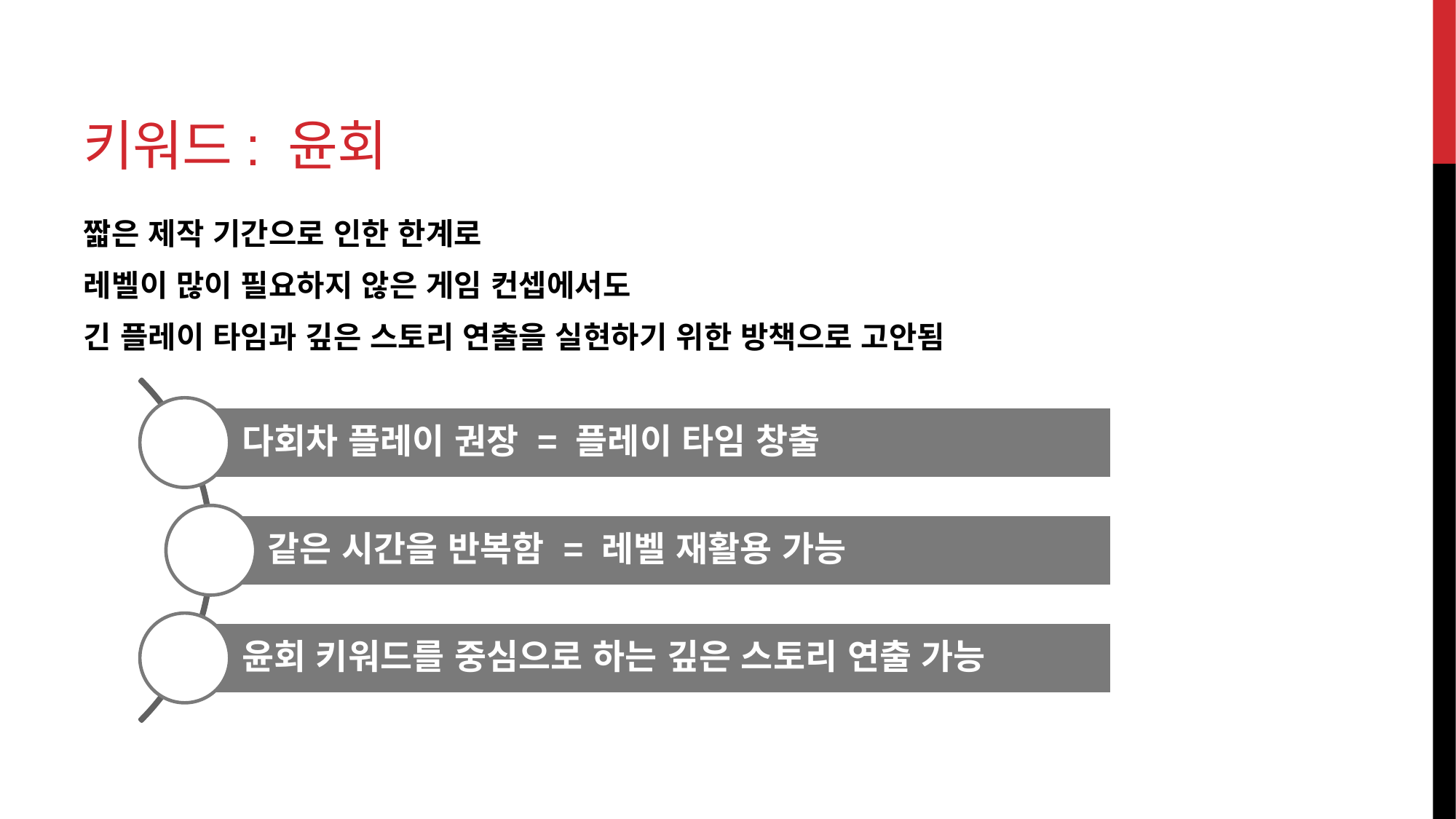

# 키워드: 윤회
짧은 제작 기간으로 인한 한계로
레벨이 많이 필요하지 않은 게임 컨셉에서도
긴 플레이 타임과 깊은 스토리 연출을 실현하기 위한 방책으로 고안됨

다회차 플레이 권장 = 플레이 타임 창출
같은 시간을 반복함 = 레벨 재활용 가능
윤회 키워드를 중심으로 하는 깊은 스토리 연출 가능